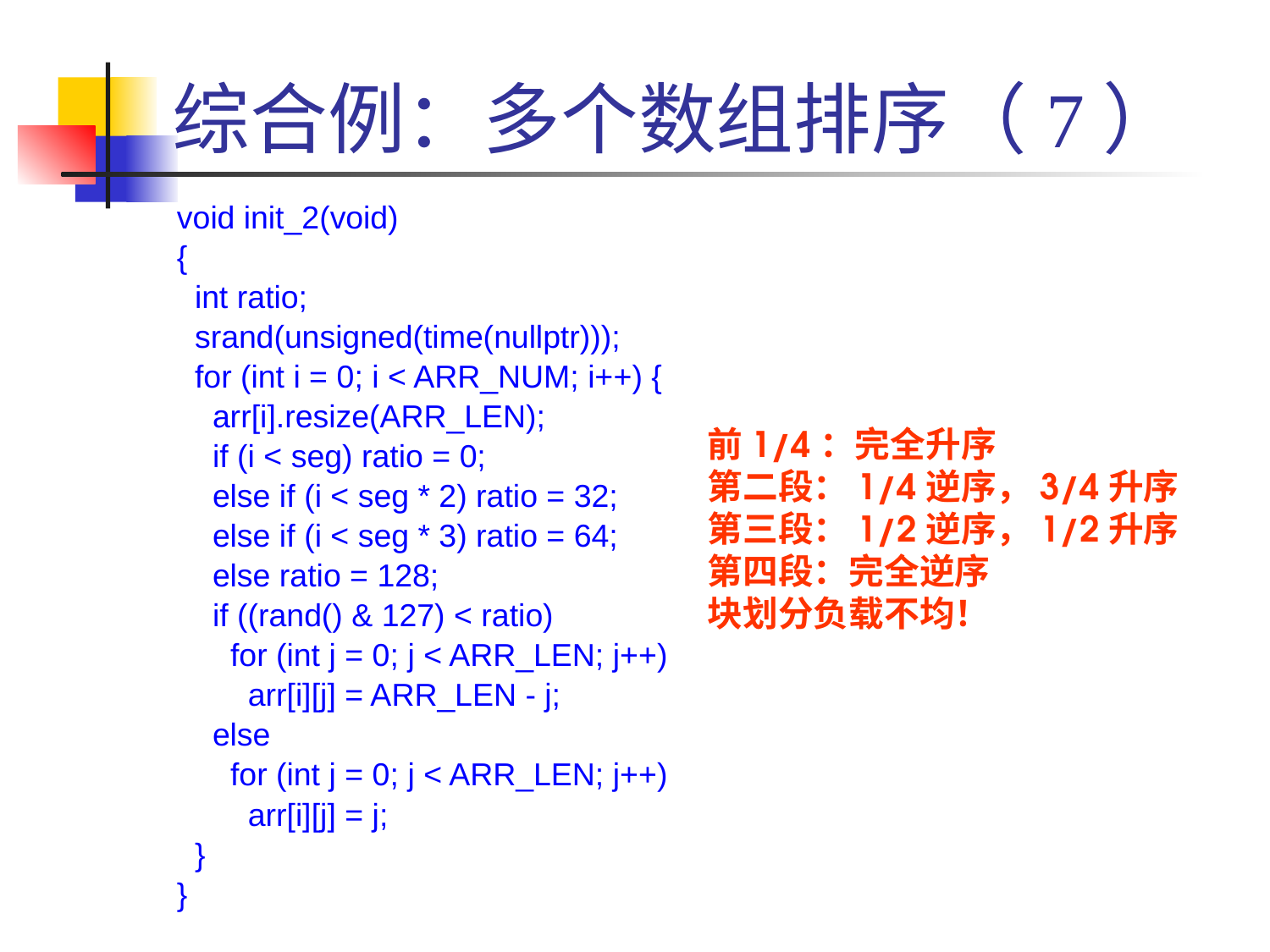

# 综合例：多个数组排序（7）
void init_2(void)
{
  int ratio;
  srand(unsigned(time(nullptr)));
  for (int i = 0; i < ARR_NUM; i++) {
    arr[i].resize(ARR_LEN);
    if (i < seg) ratio = 0;
    else if (i < seg * 2) ratio = 32;
    else if (i < seg * 3) ratio = 64;
    else ratio = 128;
    if ((rand() & 127) < ratio)
      for (int j = 0; j < ARR_LEN; j++)
        arr[i][j] = ARR_LEN - j;
    else
      for (int j = 0; j < ARR_LEN; j++)
        arr[i][j] = j;
  }
}

前1/4：完全升序
第二段：1/4逆序，3/4升序
第三段：1/2逆序，1/2升序
第四段：完全逆序
块划分负载不均！